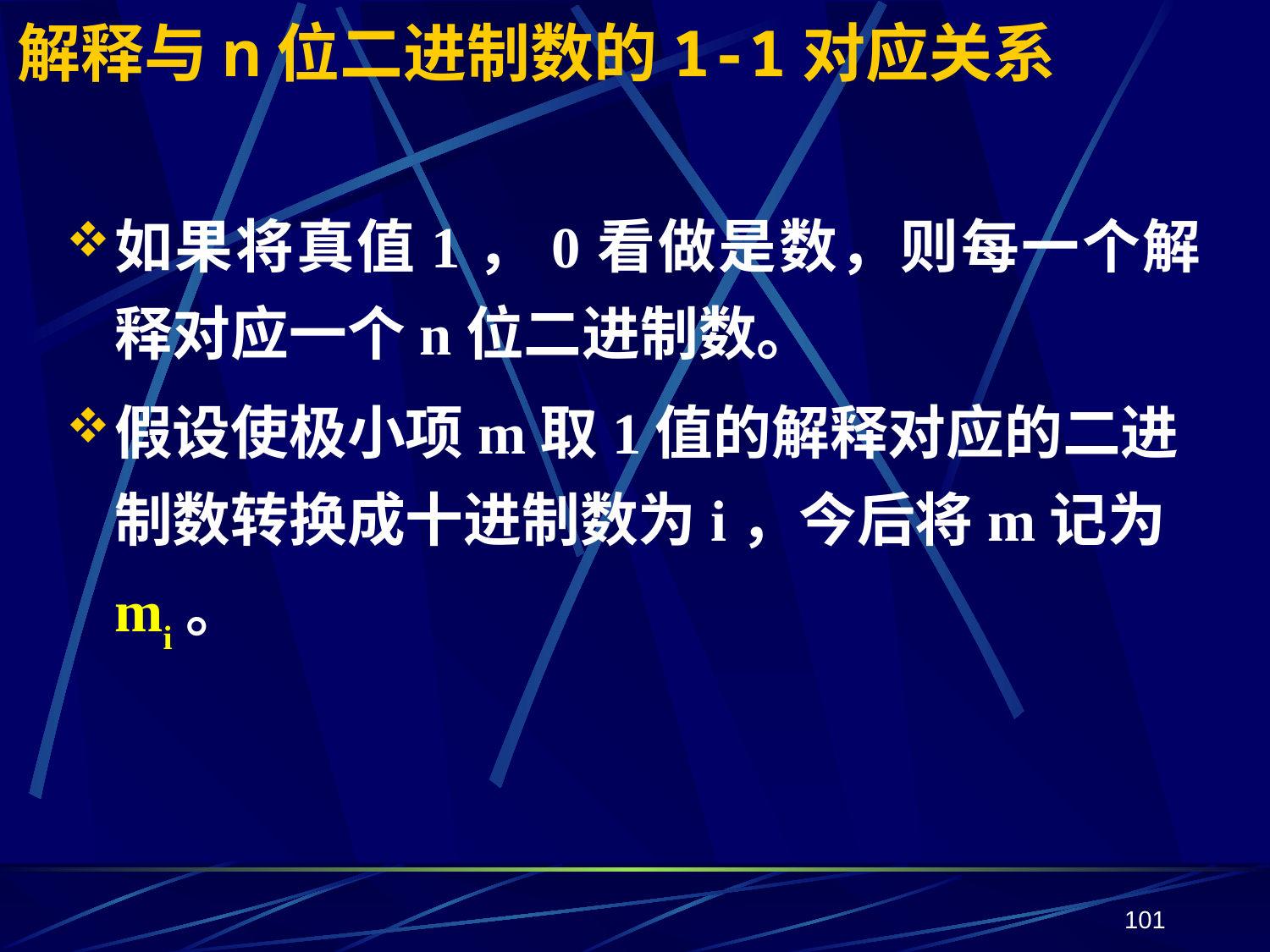

# 解释与n位二进制数的1-1对应关系
如果将真值1，0看做是数，则每一个解释对应一个n位二进制数。
假设使极小项m取1值的解释对应的二进制数转换成十进制数为i，今后将m记为mi。

101